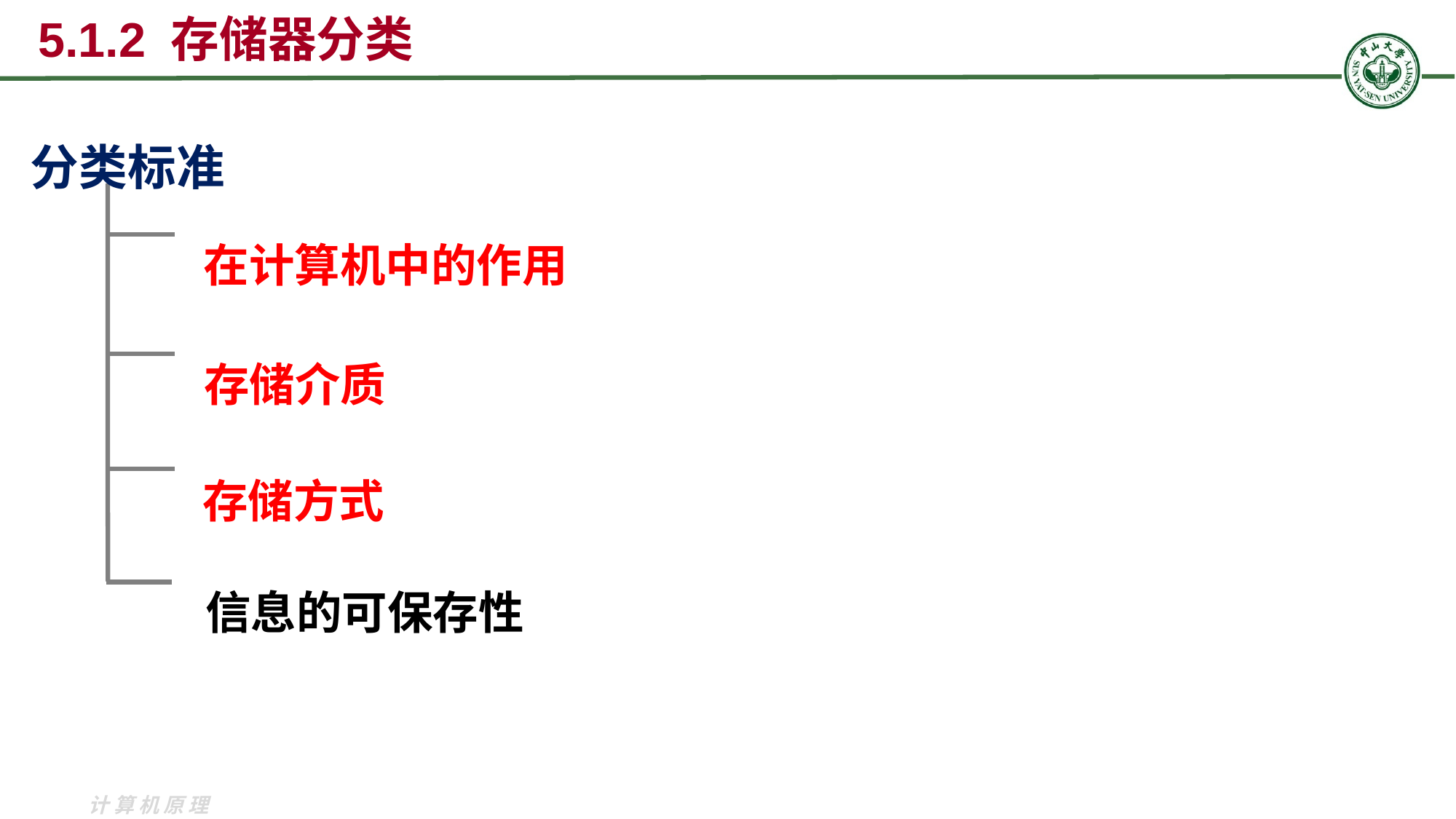

5.1.2 存储器分类
分类标准
在计算机中的作用
存储介质
存储方式
信息的可保存性